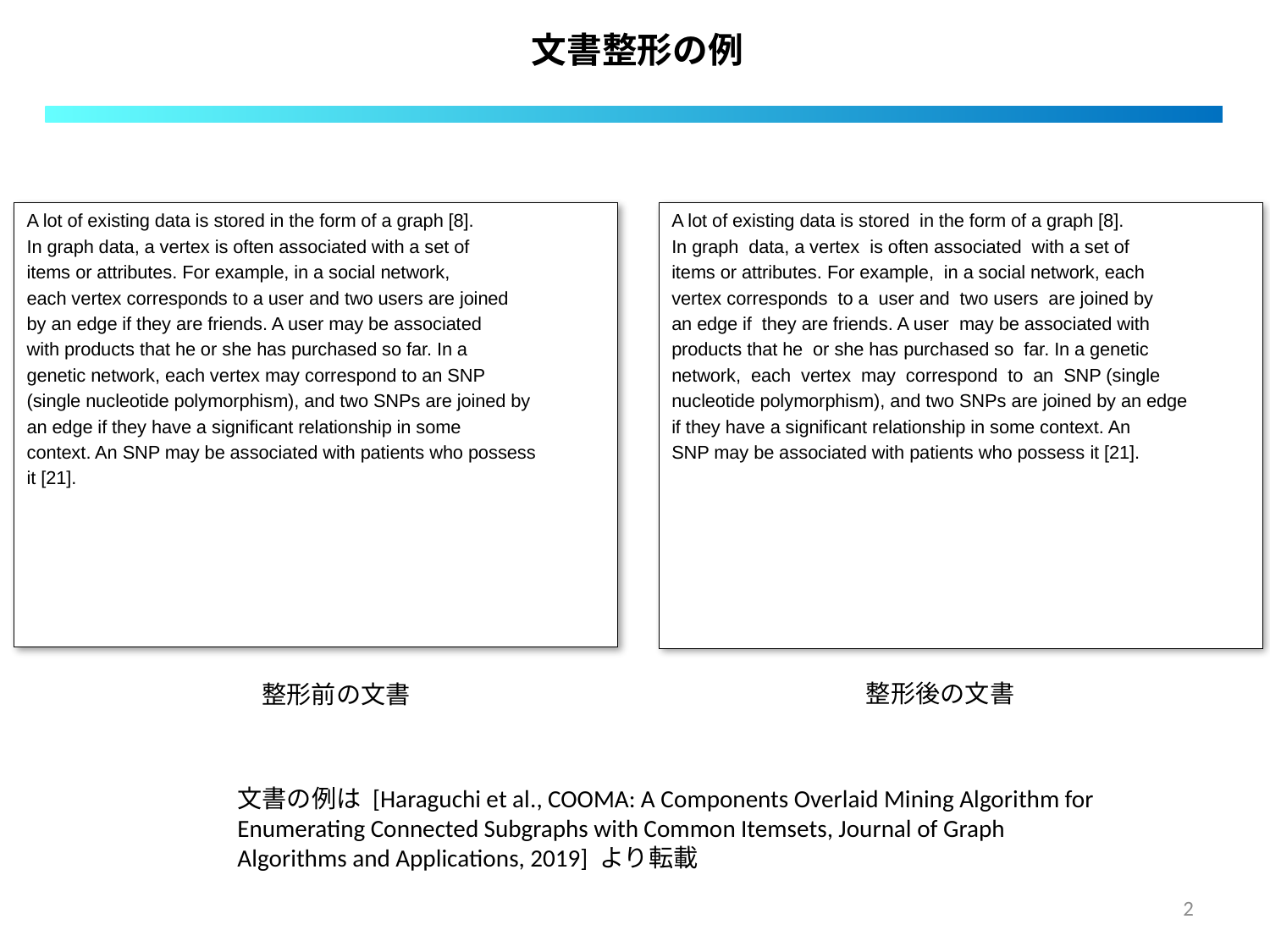

文書整形の例

A lot of existing data is stored in the form of a graph [8].
In graph data, a vertex is often associated with a set of
items or attributes. For example, in a social network,
each vertex corresponds to a user and two users are joined
by an edge if they are friends. A user may be associated
with products that he or she has purchased so far. In a
genetic network, each vertex may correspond to an SNP
(single nucleotide polymorphism), and two SNPs are joined by
an edge if they have a signiﬁcant relationship in some
context. An SNP may be associated with patients who possess
it [21].
A lot of existing data is stored  in the form of a graph [8].
In graph  data, a vertex  is often associated  with a set of
items or attributes. For example,  in a social network, each
vertex corresponds  to a  user and  two users  are joined by
an edge if  they are friends. A user  may be associated with
products that he  or she has purchased so  far. In a genetic
network,  each  vertex  may  correspond  to  an  SNP (single
nucleotide polymorphism), and two SNPs are joined by an edge
if they have a signiﬁcant relationship in some context. An
SNP may be associated with patients who possess it [21].

整形後の文書
整形前の文書
文書の例は [Haraguchi et al., COOMA: A Components Overlaid Mining Algorithm for Enumerating Connected Subgraphs with Common Itemsets, Journal of Graph Algorithms and Applications, 2019] より転載
2